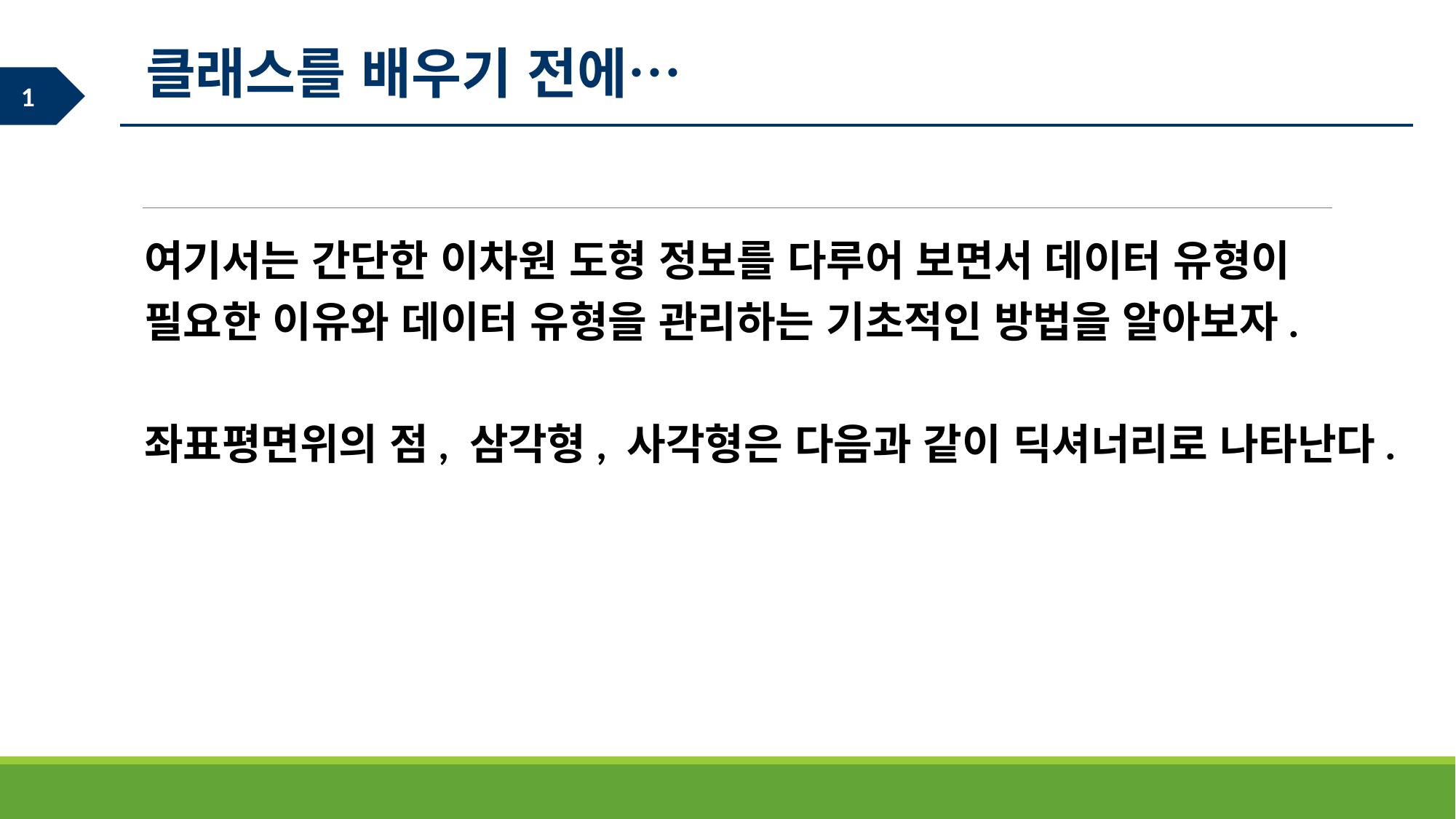

클래스를 배우기 전에…

여기서는 간단한 이차원 도형 정보를 다루어 보면서 데이터 유형이 필요한 이유와 데이터 유형을 관리하는 기초적인 방법을 알아보자.

좌표평면위의 점, 삼각형, 사각형은 다음과 같이 딕셔너리로 나타난다.